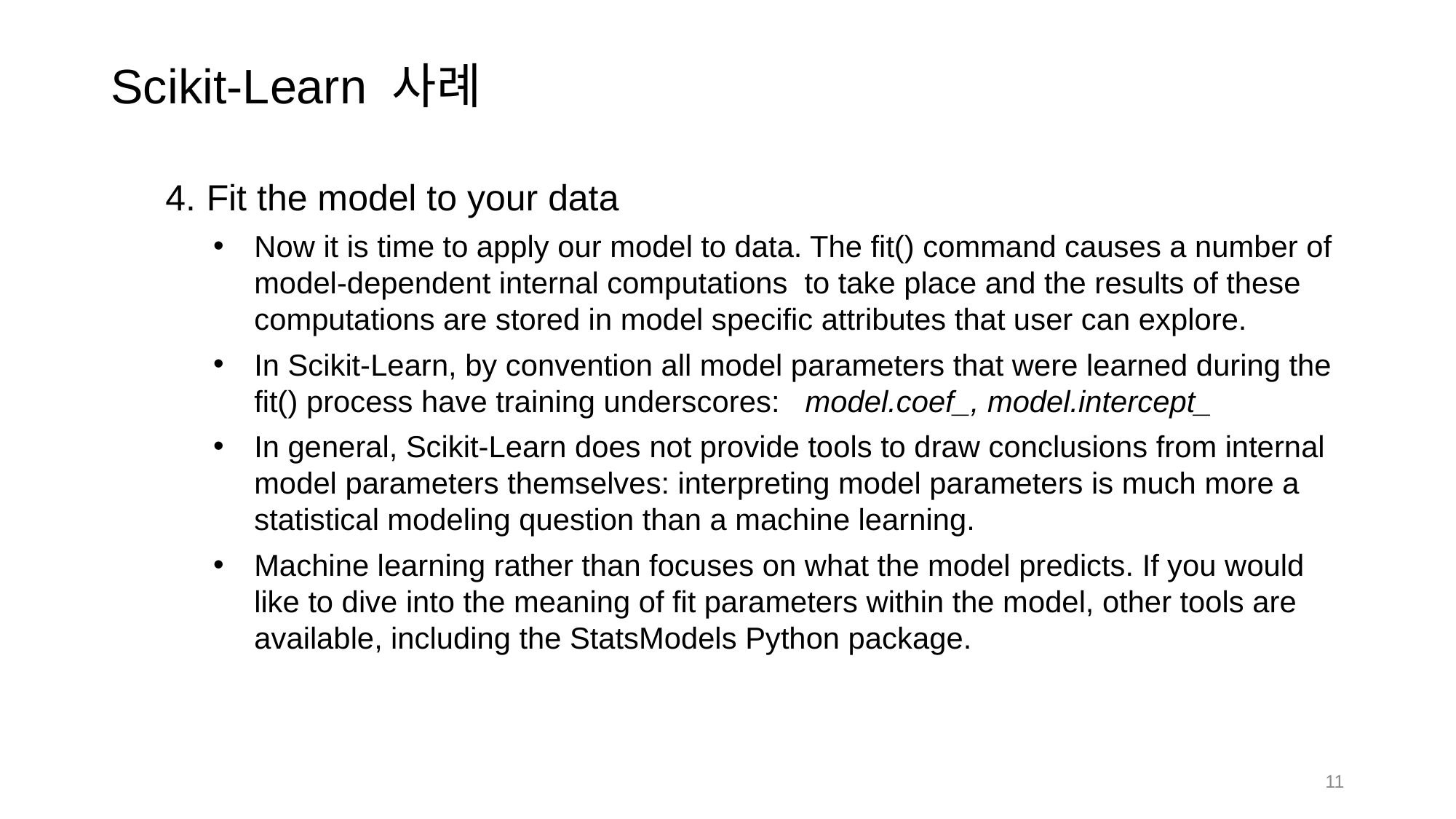

# Scikit-Learn 사례
Fit the model to your data
Now it is time to apply our model to data. The fit() command causes a number of model-dependent internal computations  to take place and the results of these computations are stored in model specific attributes that user can explore.
In Scikit-Learn, by convention all model parameters that were learned during the fit() process have training underscores:   model.coef_, model.intercept_
In general, Scikit-Learn does not provide tools to draw conclusions from internal model parameters themselves: interpreting model parameters is much more a statistical modeling question than a machine learning.
Machine learning rather than focuses on what the model predicts. If you would like to dive into the meaning of fit parameters within the model, other tools are available, including the StatsModels Python package.

11